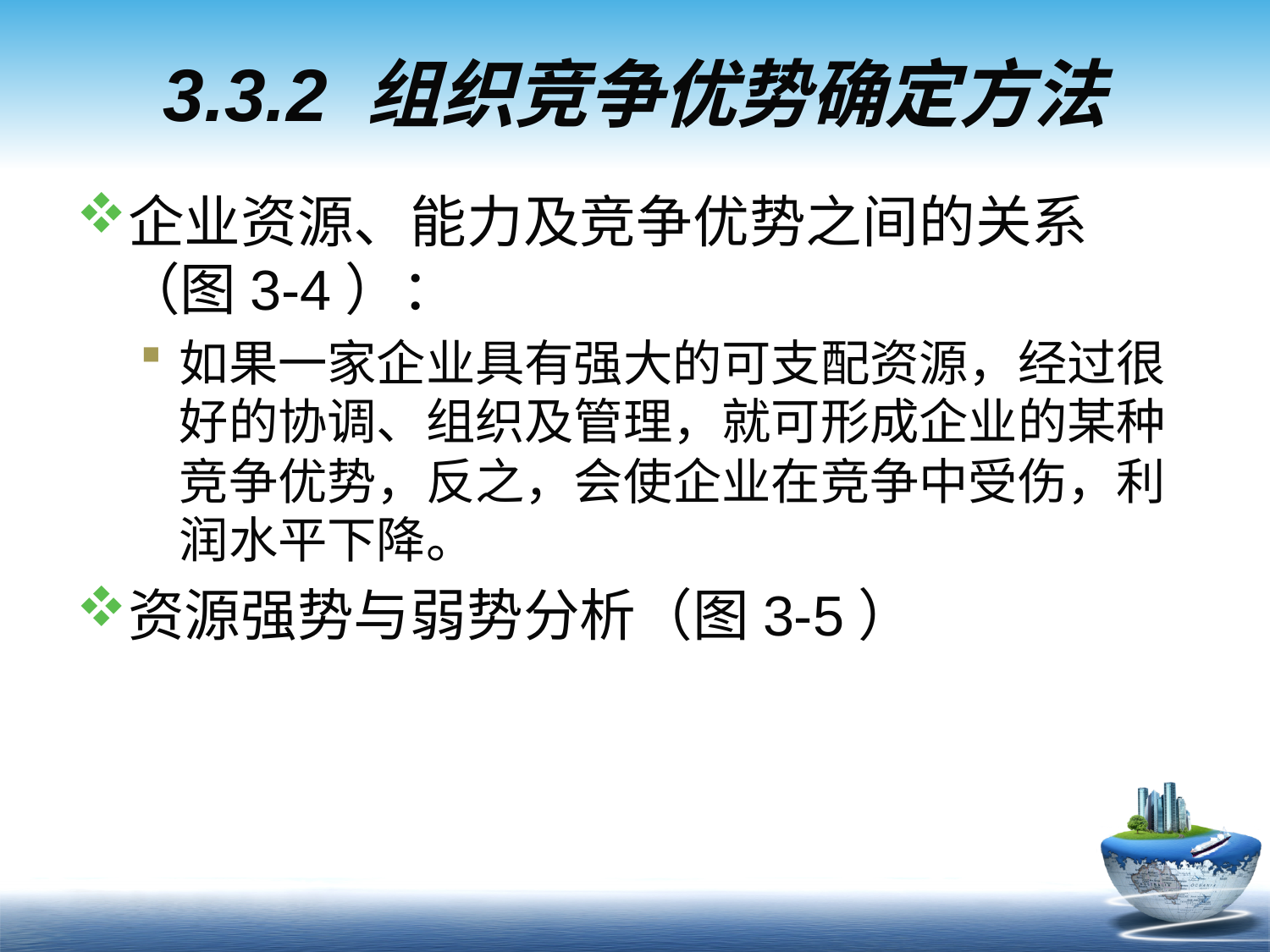

# 3.3.2 组织竞争优势确定方法
企业资源、能力及竞争优势之间的关系（图3-4）：
如果一家企业具有强大的可支配资源，经过很好的协调、组织及管理，就可形成企业的某种竞争优势，反之，会使企业在竞争中受伤，利润水平下降。
资源强势与弱势分析（图3-5）